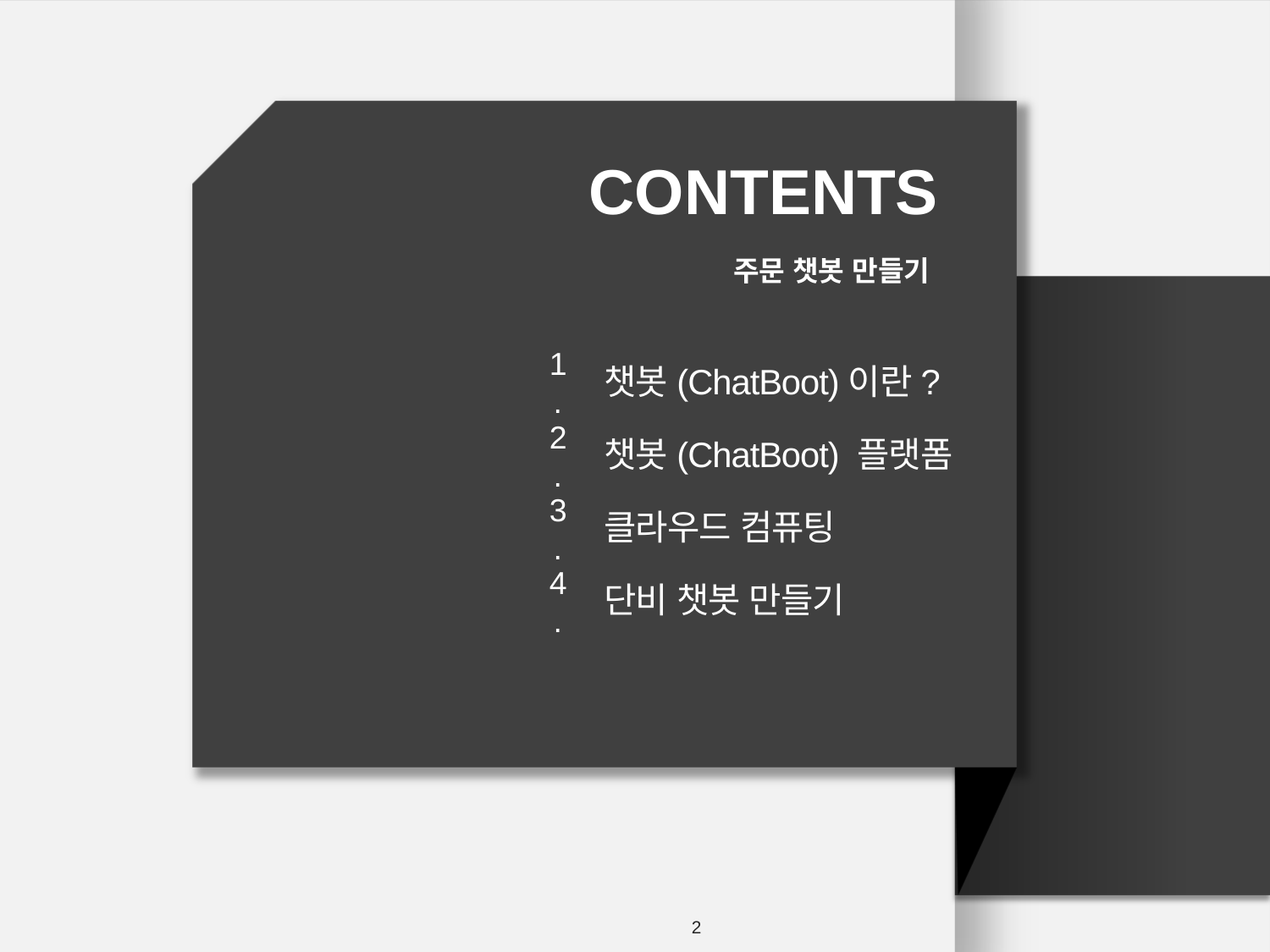

CONTENTS
주문 챗봇 만들기
챗봇(ChatBoot)이란?
1.
챗봇(ChatBoot) 플랫폼
2.
클라우드 컴퓨팅
3.
단비 챗봇 만들기
4.
2